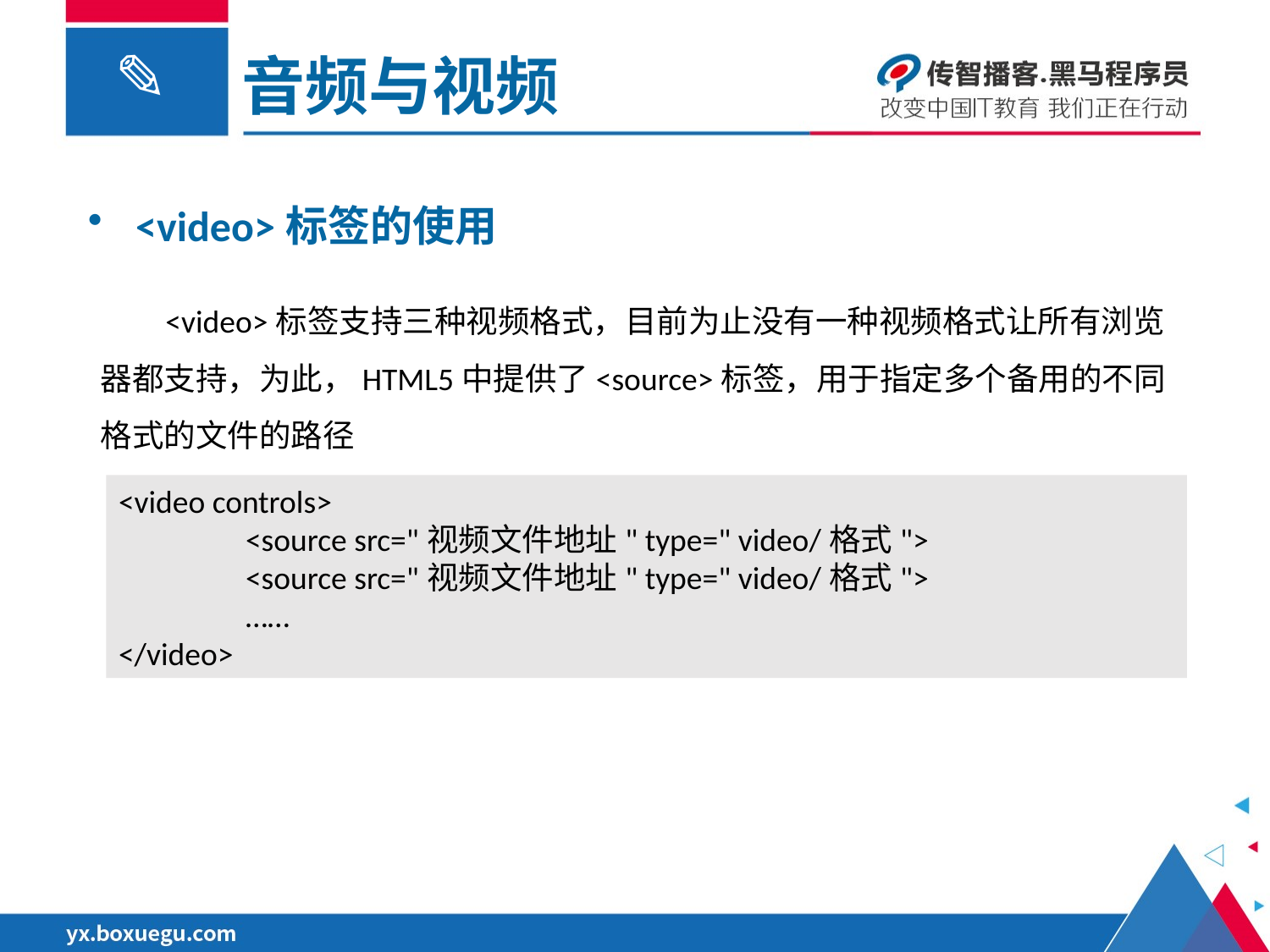

音频与视频
<video>标签的使用
         <video>标签支持三种视频格式，目前为止没有一种视频格式让所有浏览器都支持，为此，HTML5中提供了<source>标签，用于指定多个备用的不同格式的文件的路径
<video controls>
	<source src="视频文件地址" type=" video/格式">
	<source src="视频文件地址" type=" video/格式">
	……
</video>